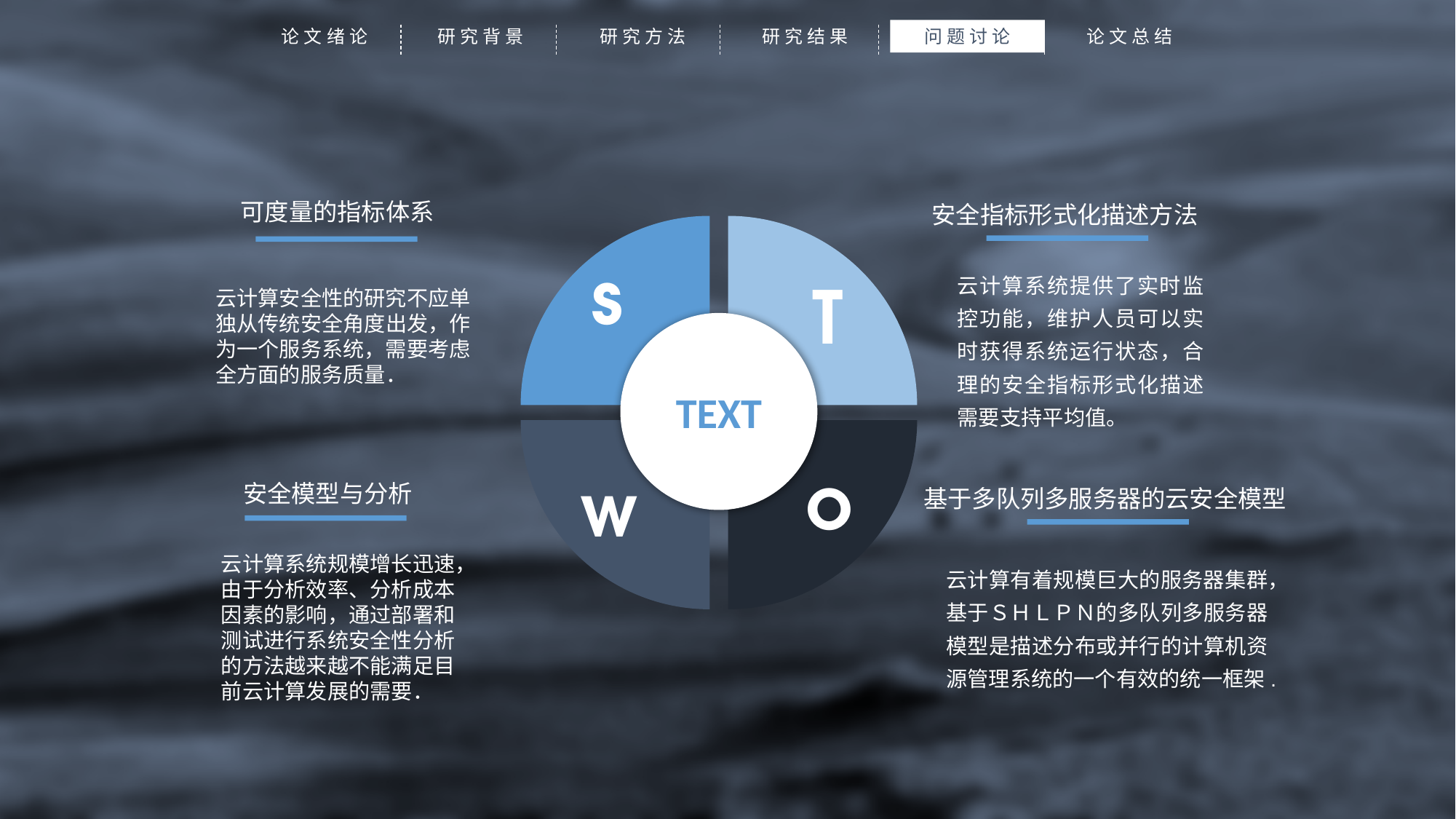

论文绪论
研究背景
研究方法
研究结果
问题讨论
论文总结
可度量的指标体系

安全指标形式化描述方法

s
T
TEXT
o
w

云计算安全性的研究不应单独从传统安全角度出发，作为一个服务系统，需要考虑全方面的服务质量．
云计算系统提供了实时监控功能，维护人员可以实时获得系统运行状态，合理的安全指标形式化描述需要支持平均值。
安全模型与分析

基于多队列多服务器的云安全模型

云计算系统规模增长迅速，由于分析效率、分析成本因素的影响，通过部署和测试进行系统安全性分析的方法越来越不能满足目前云计算发展的需要．
云计算有着规模巨大的服务器集群，基于ＳＨＬＰＮ的多队列多服务器模型是描述分布或并行的计算机资源管理系统的一个有效的统一框架.